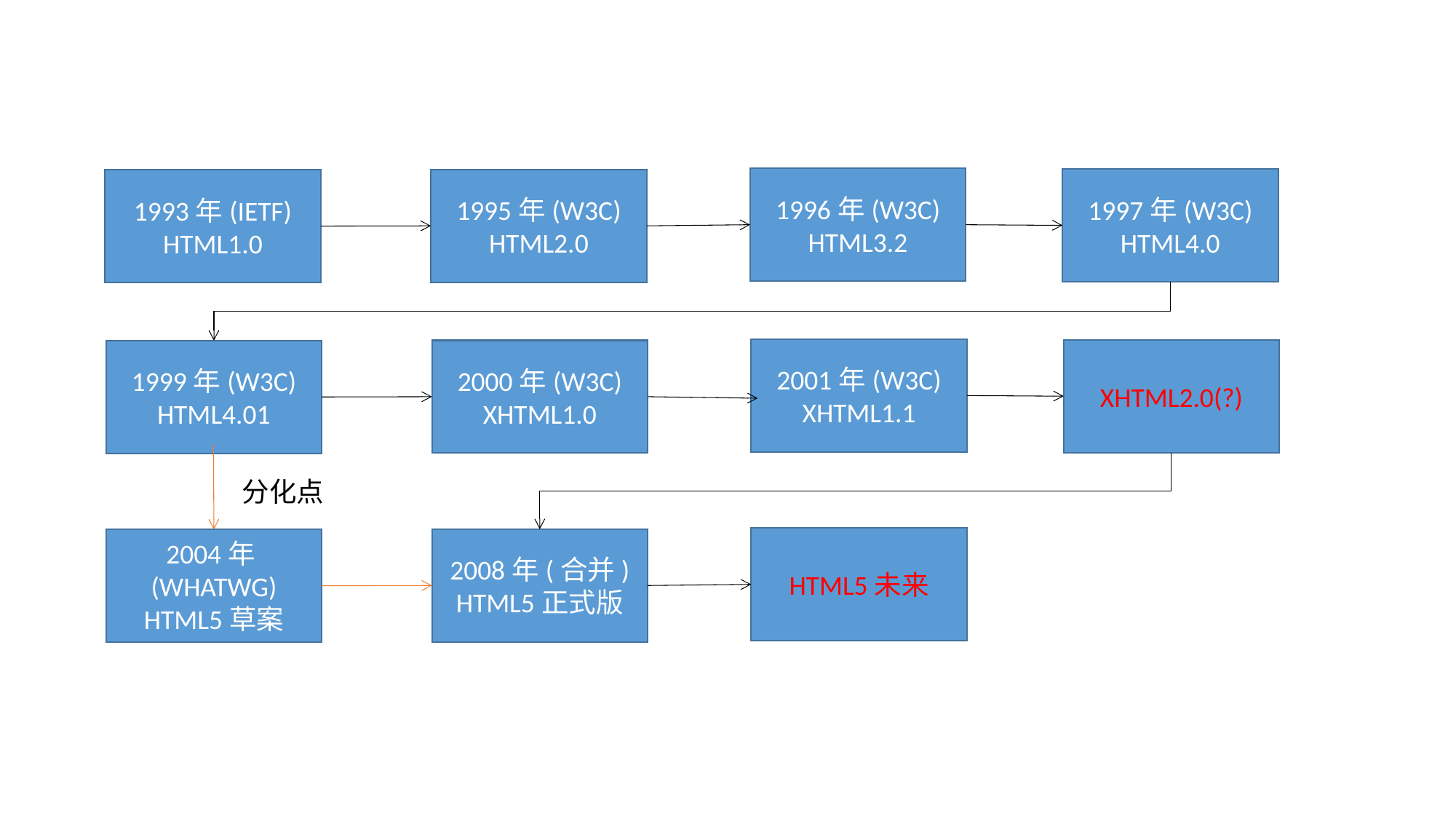

1996年(W3C)
HTML3.2
1997年(W3C)
HTML4.0
1995年(W3C)
HTML2.0
1993年(IETF)
HTML1.0
2001年(W3C)
XHTML1.1
XHTML2.0(?)
2000年(W3C)
XHTML1.0
1999年(W3C)
HTML4.01
分化点
HTML5未来
2008年(合并)
HTML5正式版
2004年(WHATWG)
HTML5草案